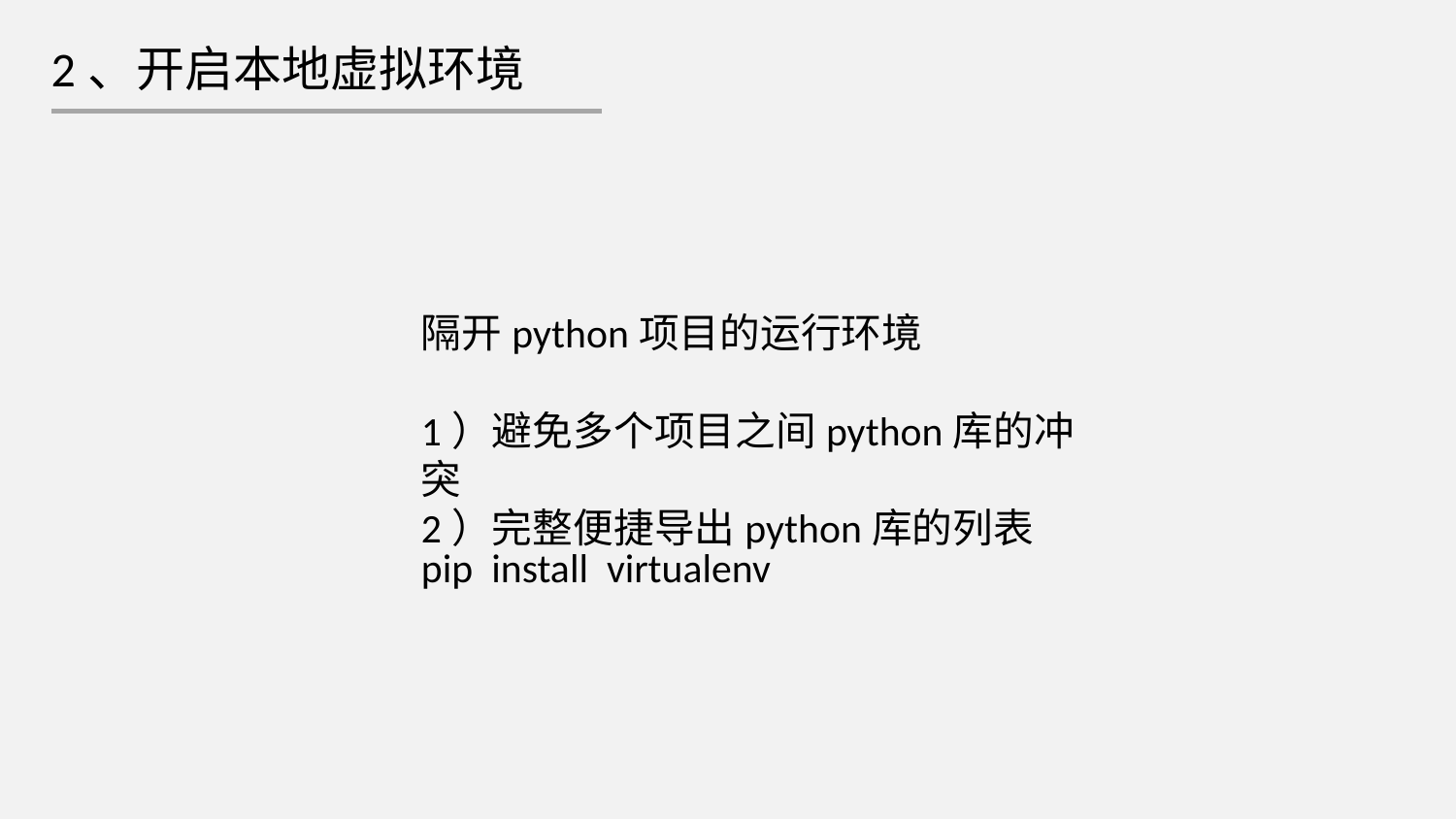

2、开启本地虚拟环境
隔开python项目的运行环境
1）避免多个项目之间python库的冲突
2）完整便捷导出python库的列表
pip  install  virtualenv